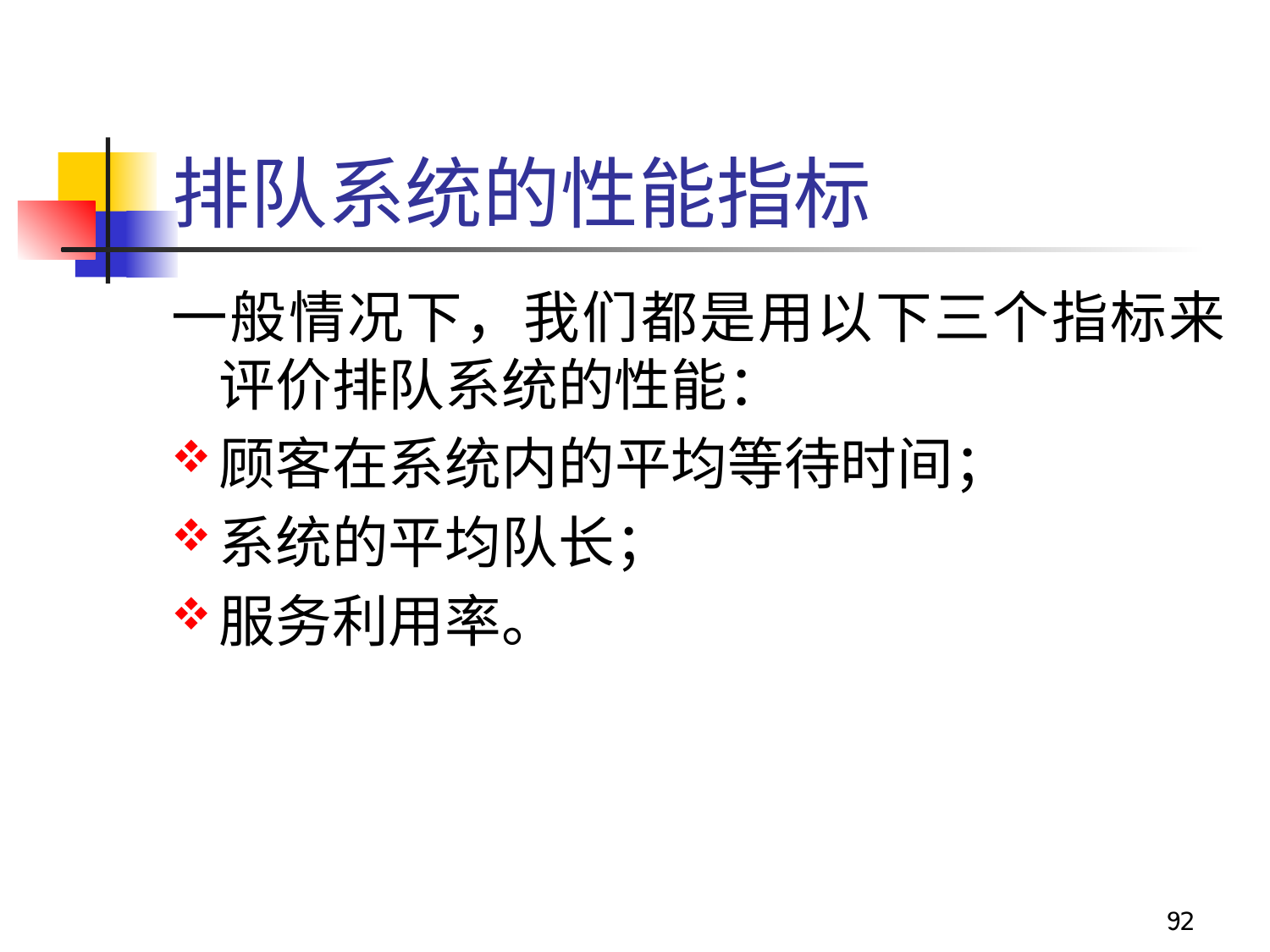

# 排队系统的性能指标
一般情况下，我们都是用以下三个指标来评价排队系统的性能：
顾客在系统内的平均等待时间；
系统的平均队长；
服务利用率。

92